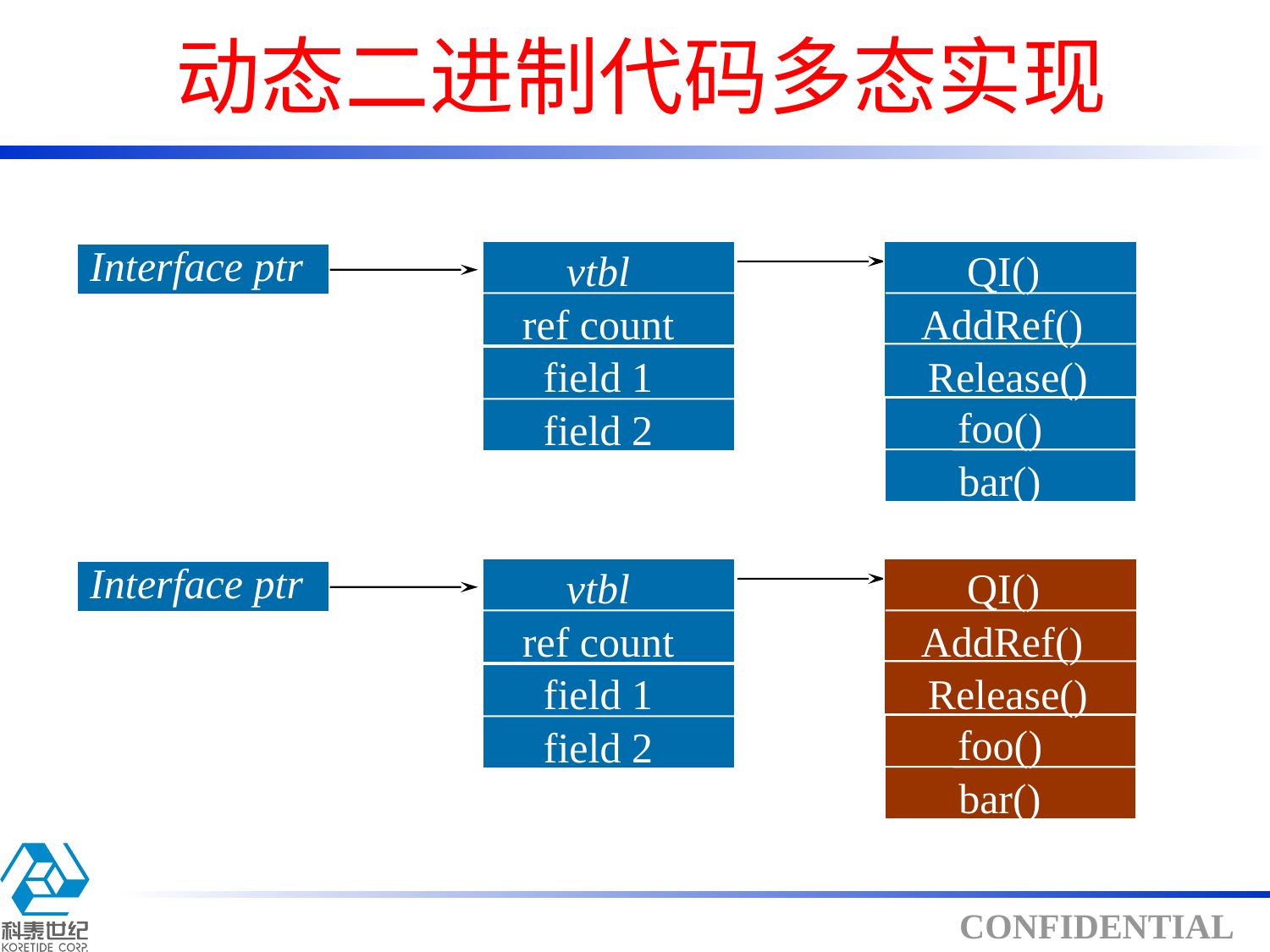

# 动态二进制代码多态实现
Interface ptr
vtbl
QI()

ref count
AddRef()

field 1

Release()

foo()
field 2

bar()

Interface ptr
vtbl
QI()

ref count
AddRef()

field 1

Release()

foo()
field 2

bar()